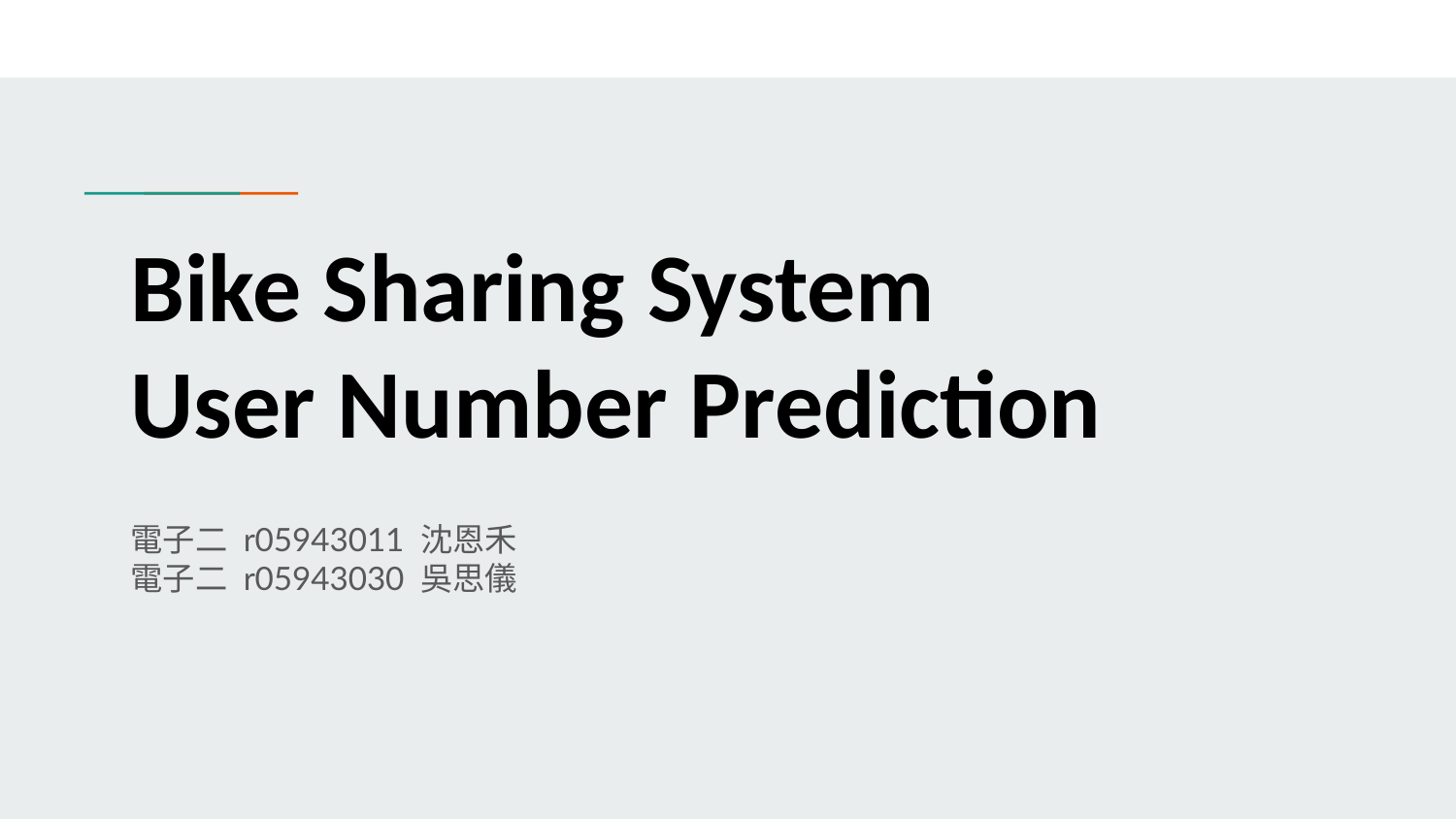

# Bike​ ​Sharing​ ​System​ ​ User​ ​Number​ ​Prediction

電子二 r05943011 沈恩禾
電子二 r05943030 吳思儀